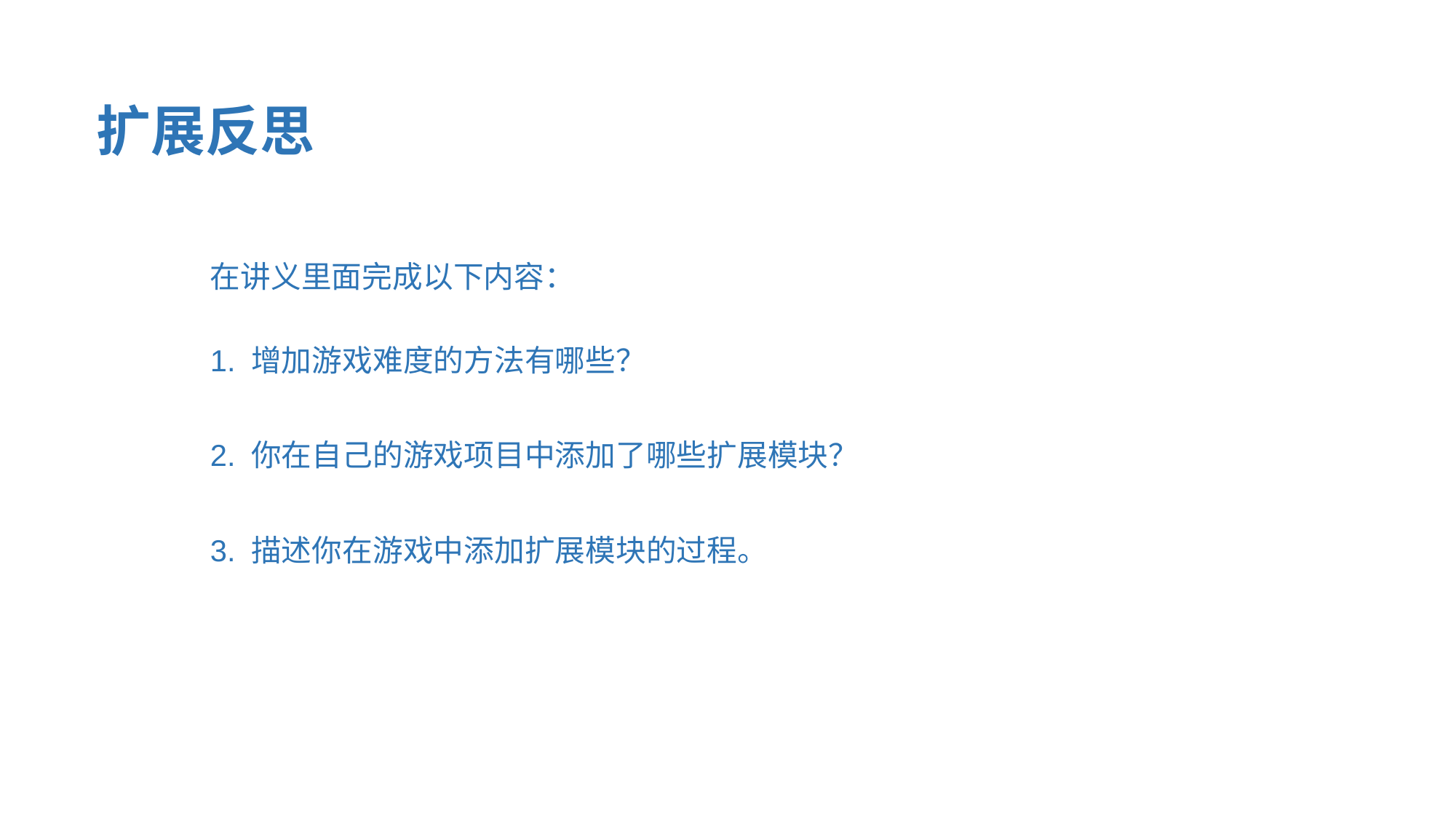

扩展反思
在讲义里面完成以下内容：

1. 增加游戏难度的方法有哪些？

2. 你在自己的游戏项目中添加了哪些扩展模块？

3. 描述你在游戏中添加扩展模块的过程。